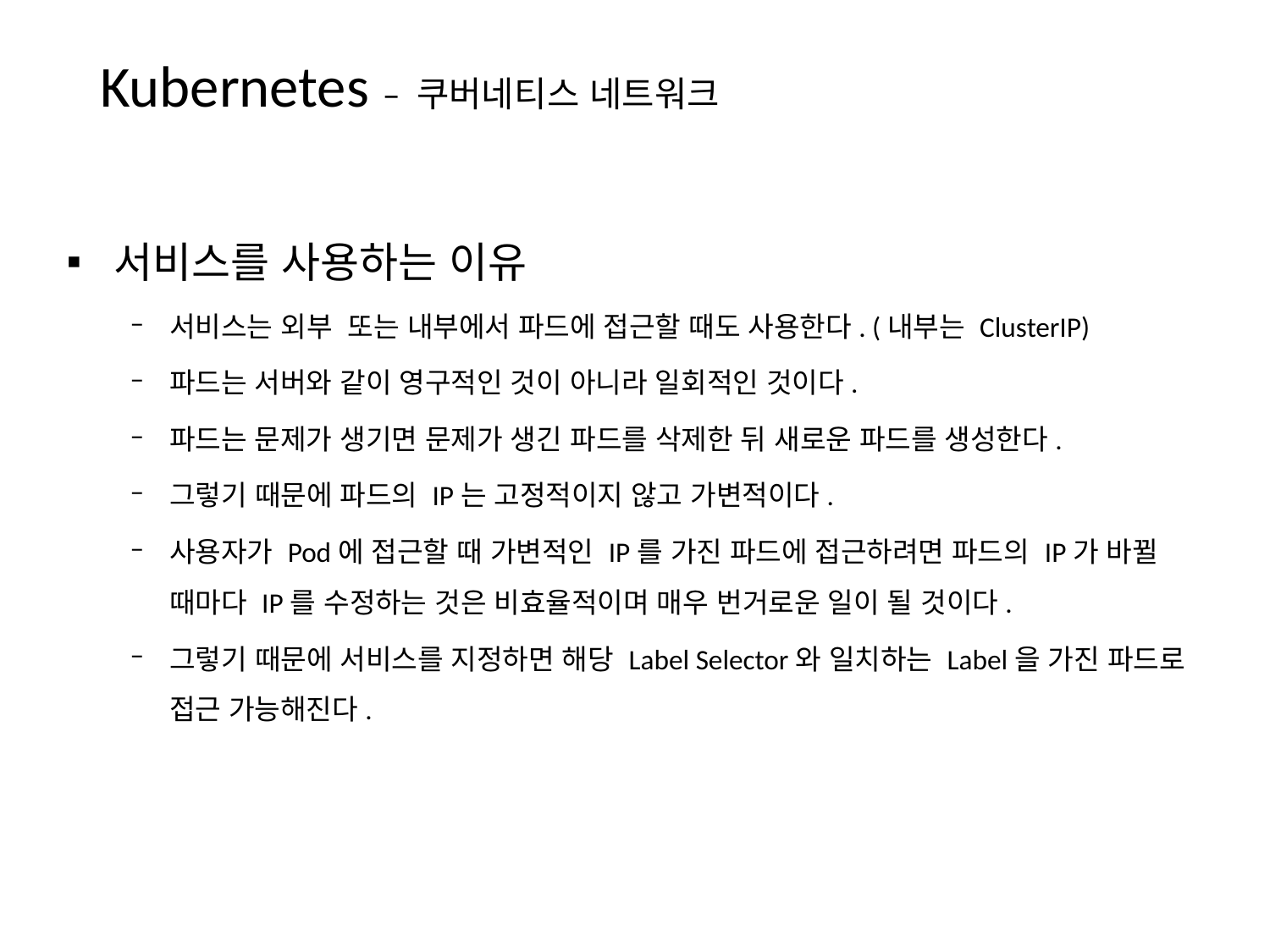

# Kubernetes – 쿠버네티스 네트워크
서비스를 사용하는 이유
서비스는 외부  또는 내부에서 파드에 접근할 때도 사용한다. (내부는 ClusterIP)
파드는 서버와 같이 영구적인 것이 아니라 일회적인 것이다.
파드는 문제가 생기면 문제가 생긴 파드를 삭제한 뒤 새로운 파드를 생성한다.
그렇기 때문에 파드의 IP는 고정적이지 않고 가변적이다.
사용자가 Pod에 접근할 때 가변적인 IP를 가진 파드에 접근하려면 파드의 IP가 바뀔 때마다 IP를 수정하는 것은 비효율적이며 매우 번거로운 일이 될 것이다.
그렇기 때문에 서비스를 지정하면 해당 Label Selector와 일치하는 Label을 가진 파드로 접근 가능해진다.